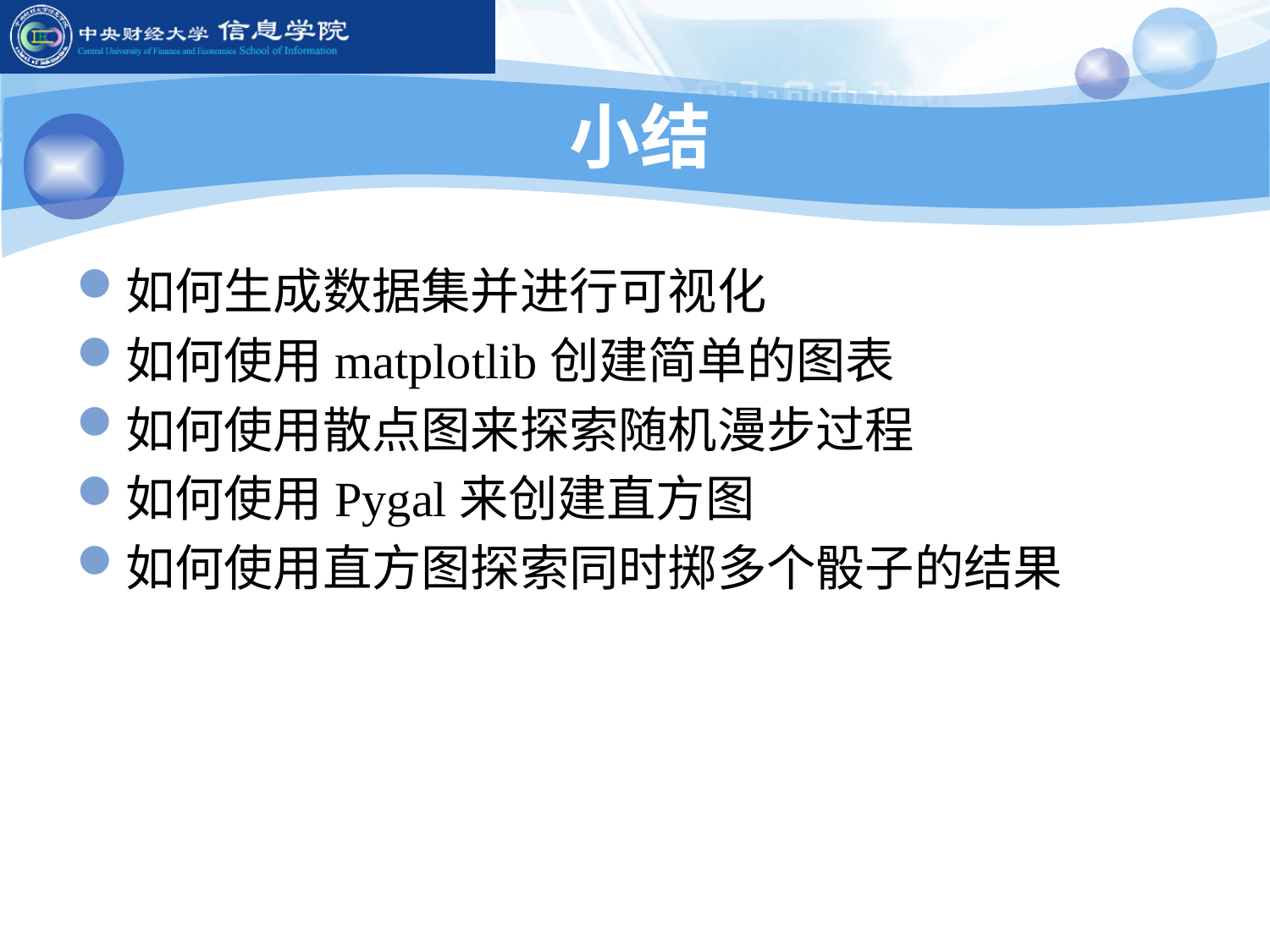

# 小结
如何生成数据集并进行可视化
如何使用matplotlib创建简单的图表
如何使用散点图来探索随机漫步过程
如何使用Pygal来创建直方图
如何使用直方图探索同时掷多个骰子的结果